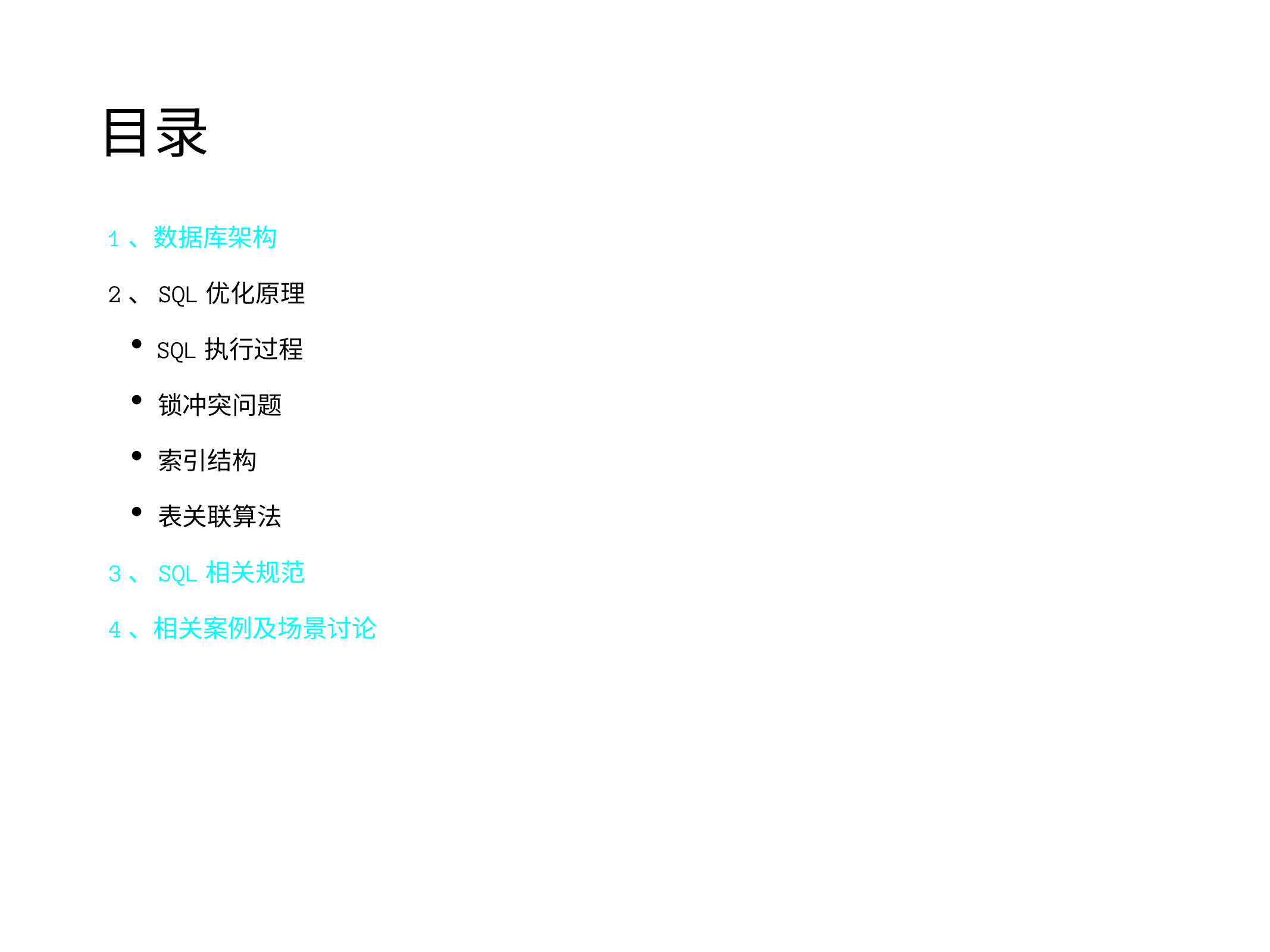

# 目录

1、数据库架构
2、SQL优化原理
SQL执行过程
锁冲突问题
索引结构
表关联算法
3、SQL相关规范
4、相关案例及场景讨论